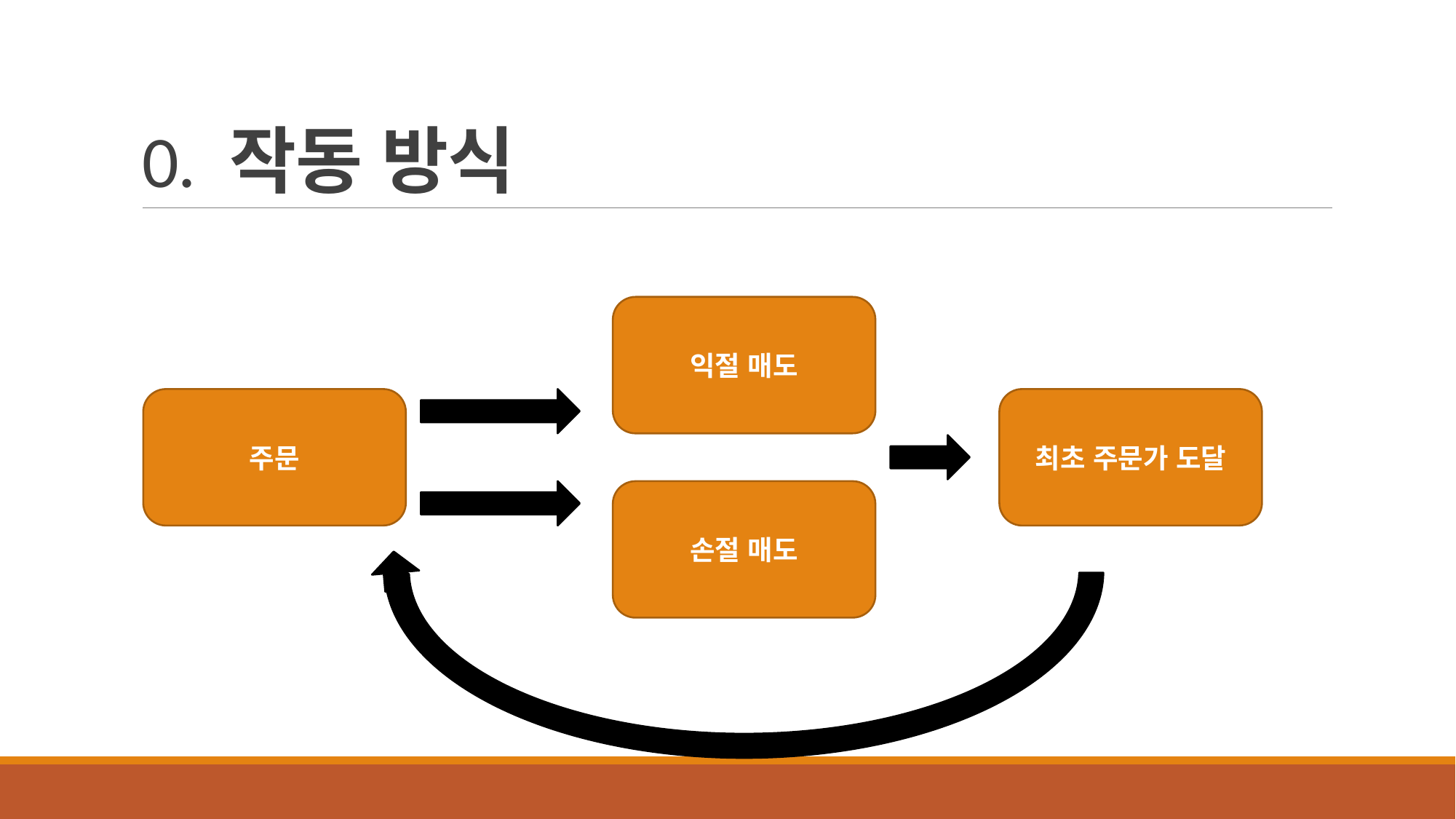

# 0. 작동 방식
익절 매도

주문

최초 주문가 도달

손절 매도